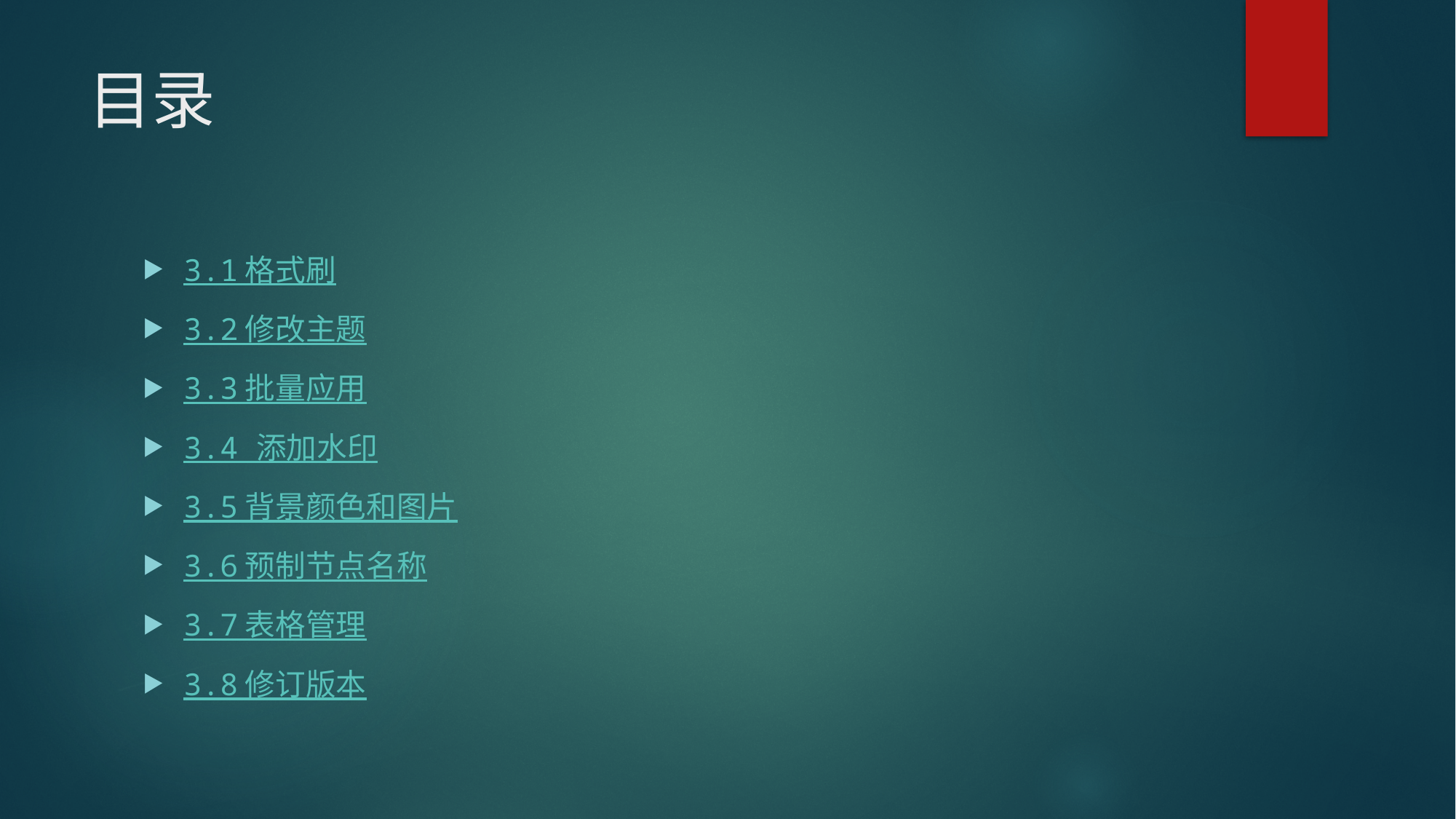

# 目录
3.1 格式刷
3.2 修改主题
3.3 批量应用
3.4 添加水印
3.5 背景颜色和图片
3.6 预制节点名称
3.7 表格管理
3.8 修订版本